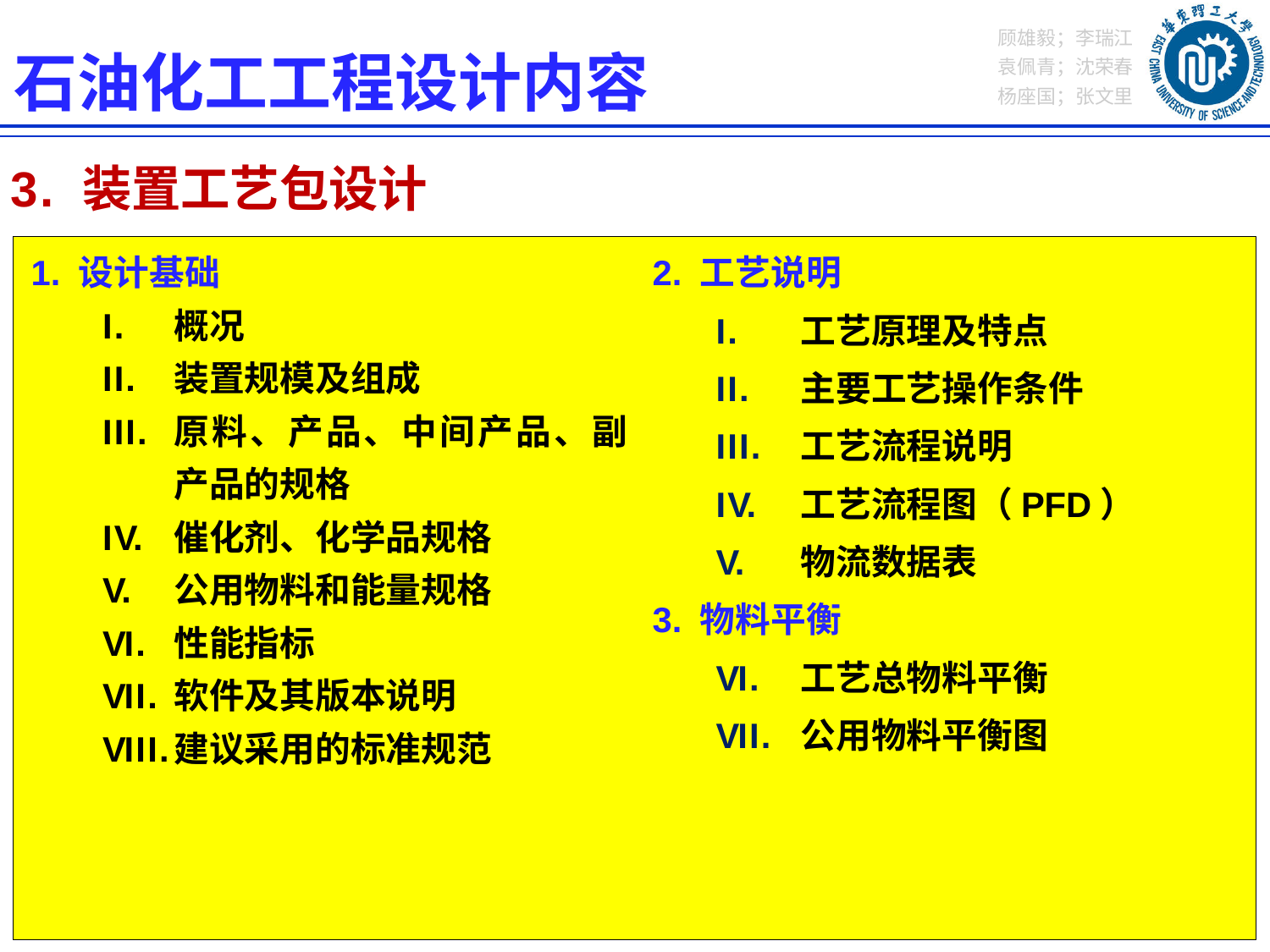

石油化工工程设计内容
装置工艺包设计

1. 设计基础
概况
装置规模及组成
原料、产品、中间产品、副产品的规格
催化剂、化学品规格
公用物料和能量规格
性能指标
软件及其版本说明
建议采用的标准规范
2. 工艺说明
工艺原理及特点
主要工艺操作条件
工艺流程说明
工艺流程图（PFD）
物流数据表
3. 物料平衡
工艺总物料平衡
公用物料平衡图